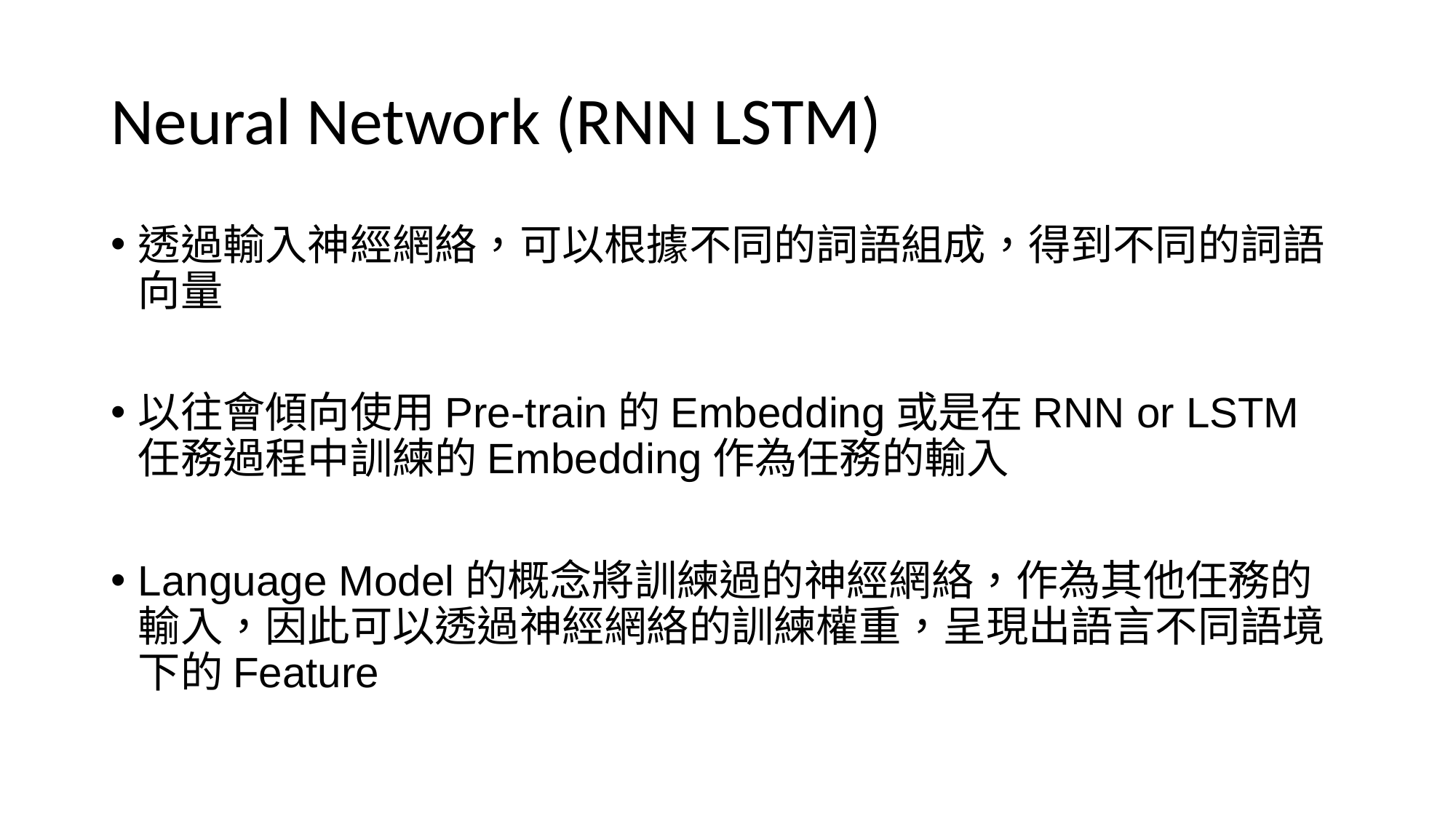

# Neural Network (RNN LSTM)
透過輸入神經網絡，可以根據不同的詞語組成，得到不同的詞語向量

以往會傾向使用Pre-train的Embedding或是在RNN or LSTM任務過程中訓練的Embedding作為任務的輸入

Language Model的概念將訓練過的神經網絡，作為其他任務的輸入，因此可以透過神經網絡的訓練權重，呈現出語言不同語境下的Feature